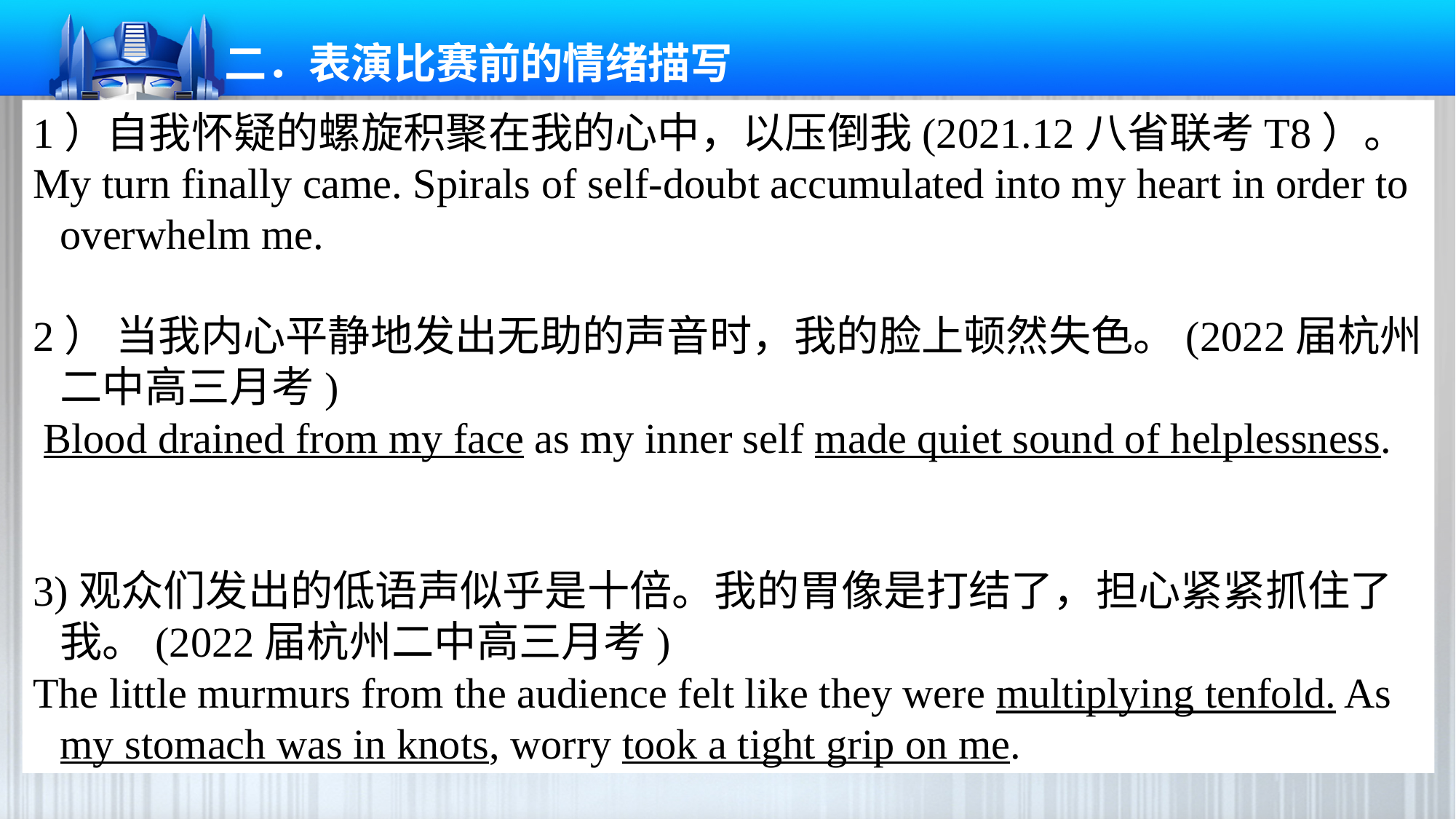

二．表演比赛前的情绪描写
1）自我怀疑的螺旋积聚在我的心中，以压倒我(2021.12八省联考T8）。
My turn finally came. Spirals of self-doubt accumulated into my heart in order to overwhelm me.

2） 当我内心平静地发出无助的声音时，我的脸上顿然失色。(2022届杭州二中高三月考)
 Blood drained from my face as my inner self made quiet sound of helplessness.

3)观众们发出的低语声似乎是十倍。我的胃像是打结了，担心紧紧抓住了我。(2022届杭州二中高三月考)
The little murmurs from the audience felt like they were multiplying tenfold. As my stomach was in knots, worry took a tight grip on me.